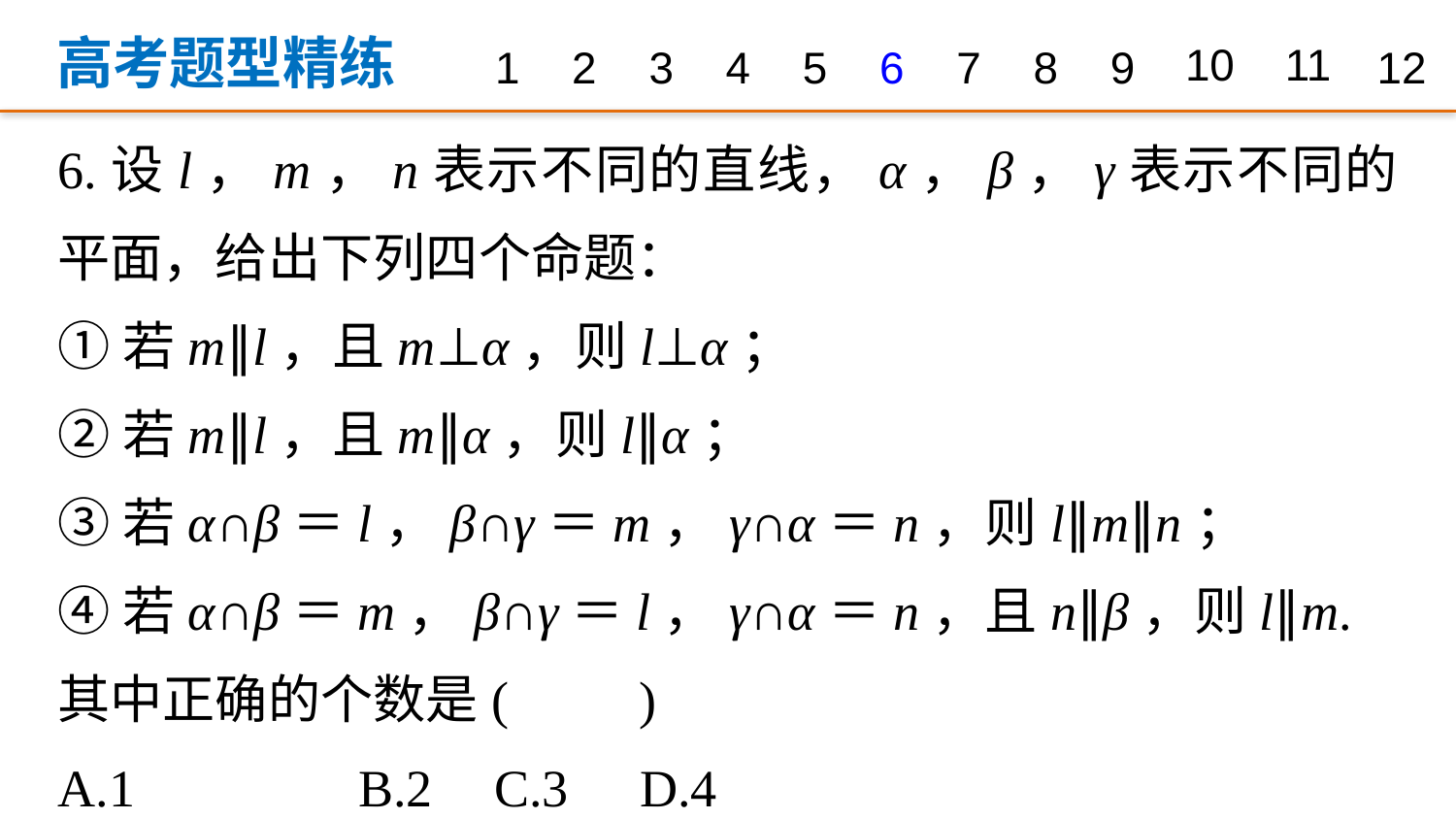

高考题型精练
1
2
3
4
5
6
7
8
9
10
11
12
6.设l，m，n表示不同的直线，α，β，γ表示不同的平面，给出下列四个命题：
①若m∥l，且m⊥α，则l⊥α；
②若m∥l，且m∥α，则l∥α；
③若α∩β＝l，β∩γ＝m，γ∩α＝n，则l∥m∥n；
④若α∩β＝m，β∩γ＝l，γ∩α＝n，且n∥β，则l∥m.
其中正确的个数是(　　)
A.1  	B.2  	C.3  	D.4